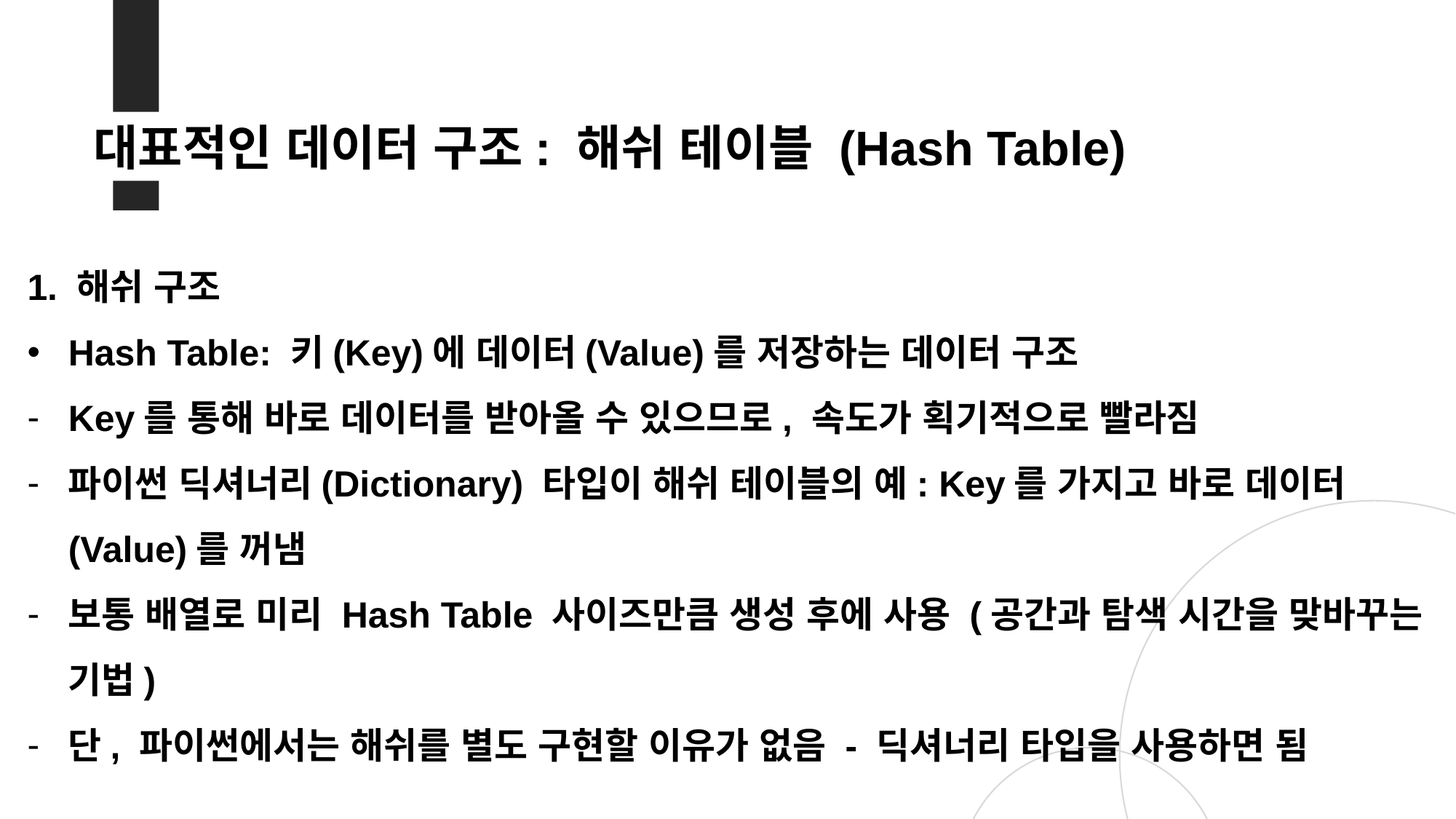

대표적인 데이터 구조: 해쉬 테이블 (Hash Table)
1. 해쉬 구조
Hash Table: 키(Key)에 데이터(Value)를 저장하는 데이터 구조
Key를 통해 바로 데이터를 받아올 수 있으므로, 속도가 획기적으로 빨라짐
파이썬 딕셔너리(Dictionary) 타입이 해쉬 테이블의 예: Key를 가지고 바로 데이터(Value)를 꺼냄
보통 배열로 미리 Hash Table 사이즈만큼 생성 후에 사용 (공간과 탐색 시간을 맞바꾸는 기법)
단, 파이썬에서는 해쉬를 별도 구현할 이유가 없음 - 딕셔너리 타입을 사용하면 됨